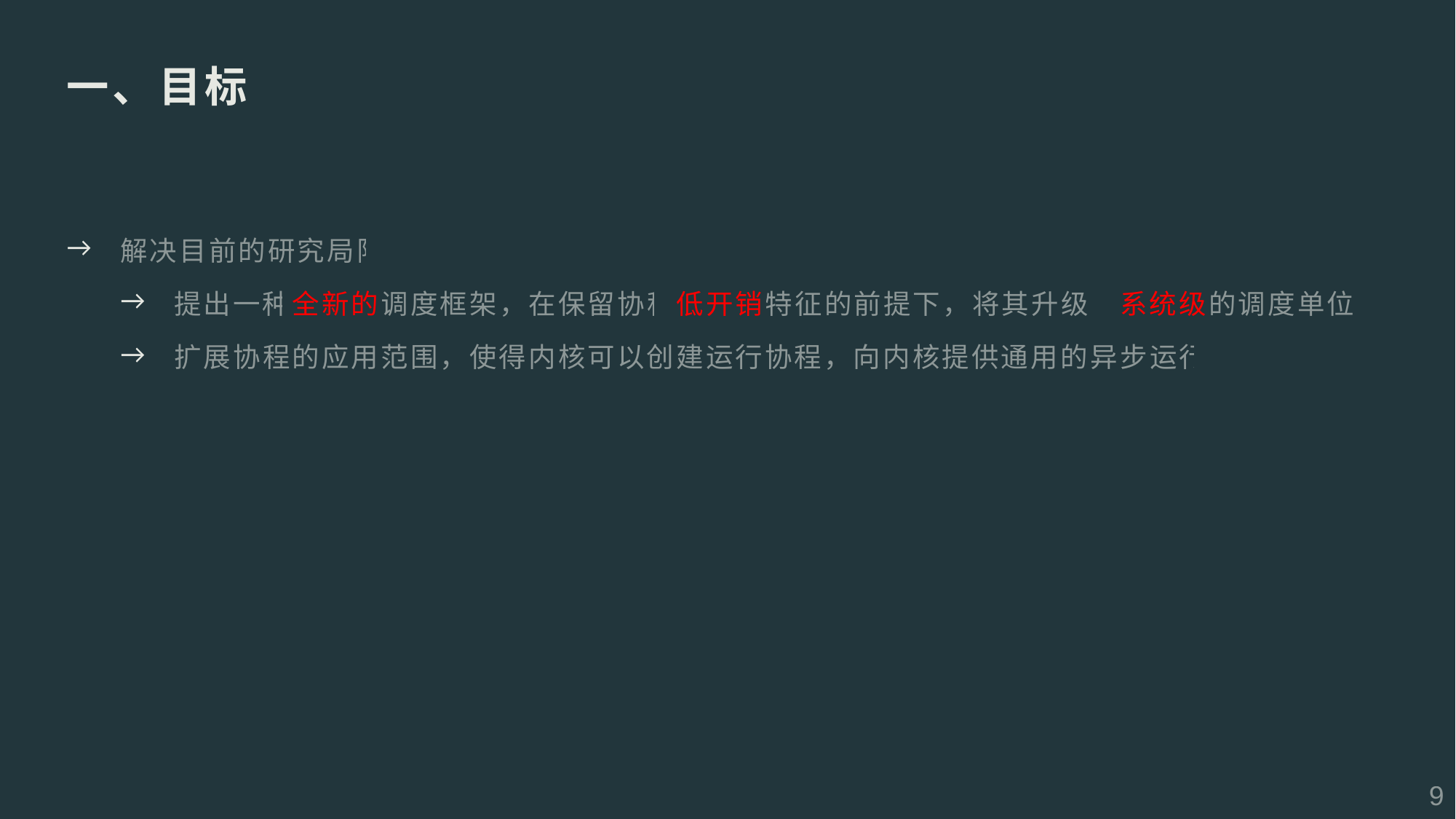

# 一、目标
解决目前的研究局限
提出一种全新的调度框架，在保留协程低开销特征的前提下，将其升级为系统级的调度单位；
扩展协程的应用范围，使得内核可以创建运行协程，向内核提供通用的异步运行接口；
9